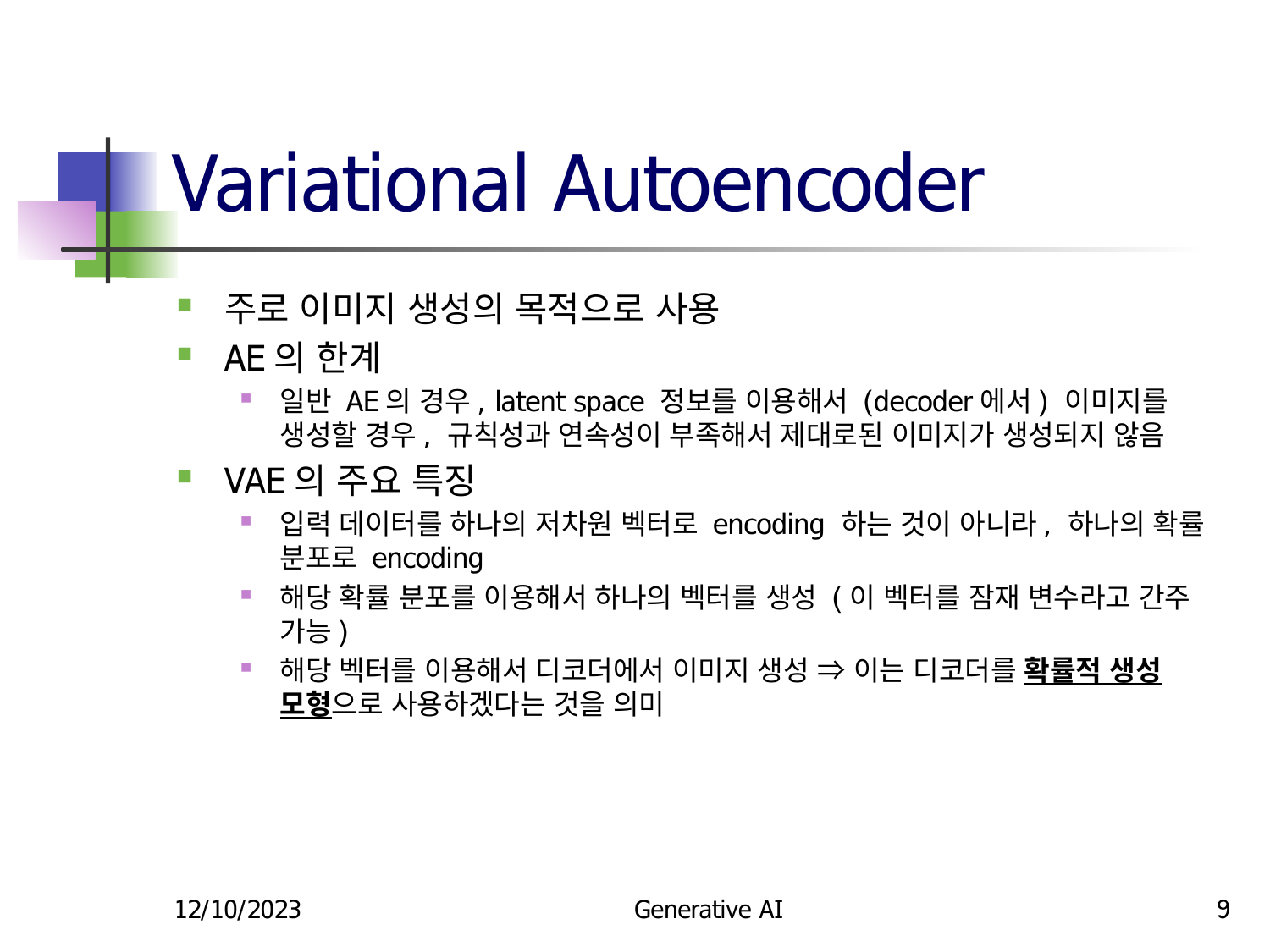

# Variational Autoencoder
주로 이미지 생성의 목적으로 사용
AE의 한계
일반 AE의 경우, latent space 정보를 이용해서 (decoder에서) 이미지를 생성할 경우, 규칙성과 연속성이 부족해서 제대로된 이미지가 생성되지 않음
VAE의 주요 특징
입력 데이터를 하나의 저차원 벡터로 encoding 하는 것이 아니라, 하나의 확률 분포로 encoding
해당 확률 분포를 이용해서 하나의 벡터를 생성 (이 벡터를 잠재 변수라고 간주 가능)
해당 벡터를 이용해서 디코더에서 이미지 생성 ⇒ 이는 디코더를 확률적 생성 모형으로 사용하겠다는 것을 의미
12/10/2023
Generative AI
9